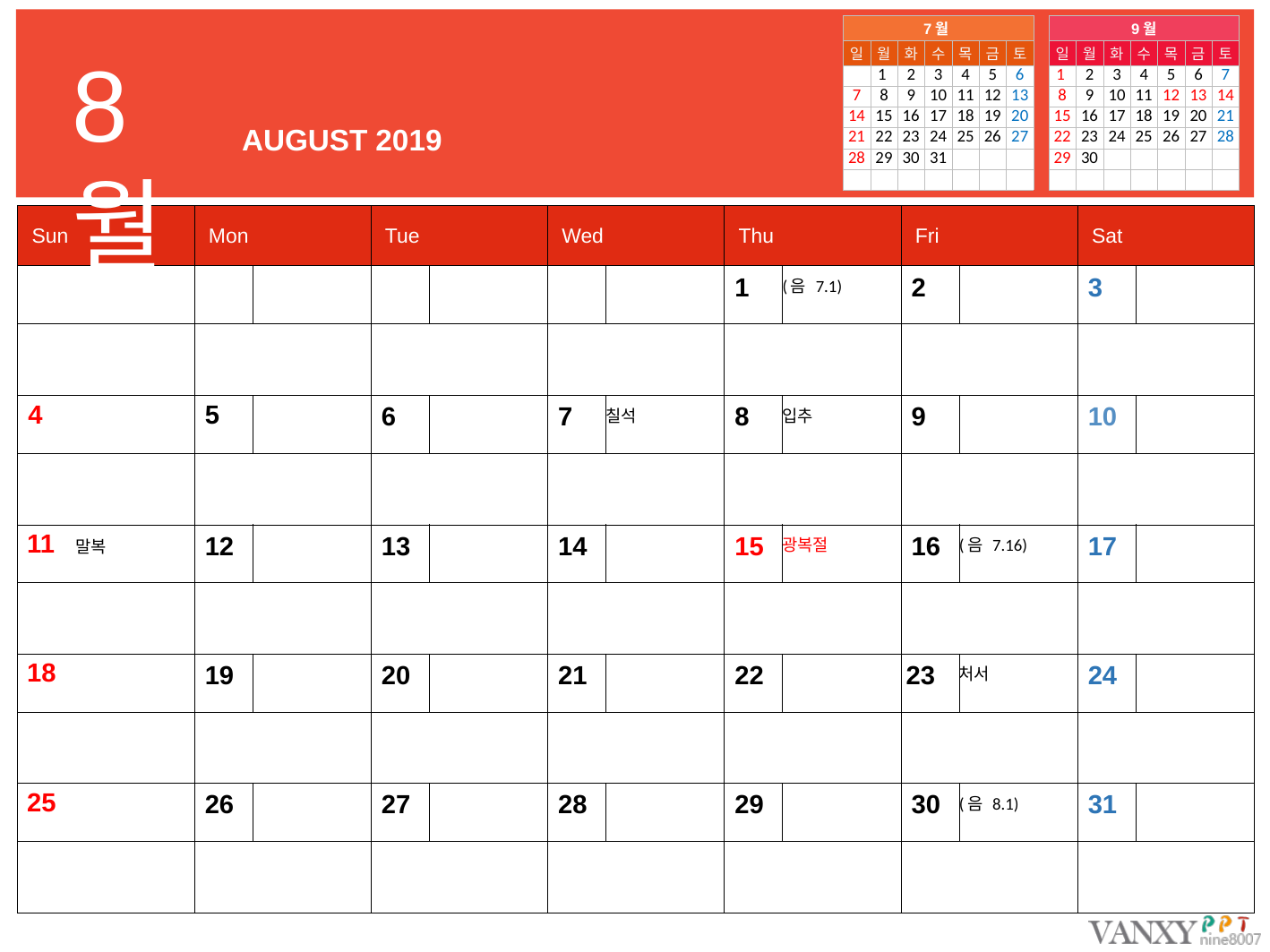

| 7월 |  |  |  |  |  |  |
| --- | --- | --- | --- | --- | --- | --- |
| 일 | 월 | 화 | 수 | 목 | 금 | 토 |
|  | 1 | 2 | 3 | 4 | 5 | 6 |
| 7 | 8 | 9 | 10 | 11 | 12 | 13 |
| 14 | 15 | 16 | 17 | 18 | 19 | 20 |
| 21 | 22 | 23 | 24 | 25 | 26 | 27 |
| 28 | 29 | 30 | 31 |  |  |  |
|  |  |  |  |  |  |  |
| 9월 |  |  |  |  |  |  |
| --- | --- | --- | --- | --- | --- | --- |
| 일 | 월 | 화 | 수 | 목 | 금 | 토 |
| 1 | 2 | 3 | 4 | 5 | 6 | 7 |
| 8 | 9 | 10 | 11 | 12 | 13 | 14 |
| 15 | 16 | 17 | 18 | 19 | 20 | 21 |
| 22 | 23 | 24 | 25 | 26 | 27 | 28 |
| 29 | 30 |  |  |  |  |  |
|  |  |  |  |  |  |  |
8월
AUGUST 2019
| Sun |  | Mon |  | Tue |  | Wed |  | Thu |  | Fri |  | Sat |  |
| --- | --- | --- | --- | --- | --- | --- | --- | --- | --- | --- | --- | --- | --- |
|  |  |  |  |  |  |  |  | 1 | (음 7.1) | 2 |  | 3 |  |
|  |  |  |  |  |  |  |  |  |  |  |  |  |  |
| 4 |  | 5 |  | 6 |  | 7 | 칠석 | 8 | 입추 | 9 |  | 10 |  |
|  |  |  |  |  |  |  |  |  |  |  |  |  |  |
| 11 | 말복 | 12 |  | 13 |  | 14 |  | 15 | 광복절 | 16 | (음 7.16) | 17 |  |
|  |  |  |  |  |  |  |  |  |  |  |  |  |  |
| 18 |  | 19 |  | 20 |  | 21 |  | 22 |  | 23 | 처서 | 24 |  |
|  |  |  |  |  |  |  |  |  |  |  |  |  |  |
| 25 |  | 26 |  | 27 |  | 28 |  | 29 |  | 30 | (음 8.1) | 31 |  |
|  |  |  |  |  |  |  |  |  |  |  |  |  |  |